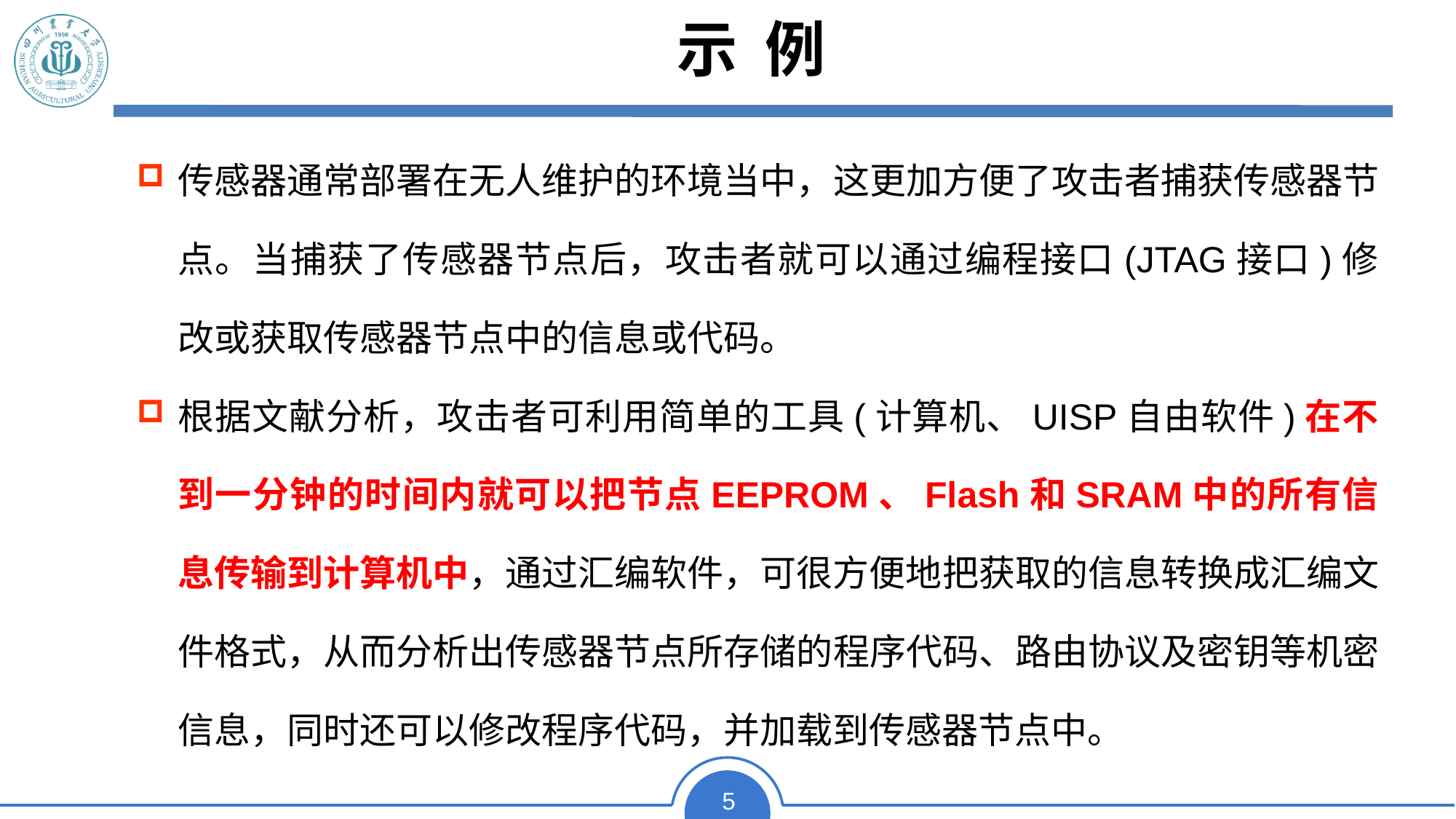

# 示  例
传感器通常部署在无人维护的环境当中，这更加方便了攻击者捕获传感器节点。当捕获了传感器节点后，攻击者就可以通过编程接口(JTAG接口)修改或获取传感器节点中的信息或代码。
根据文献分析，攻击者可利用简单的工具(计算机、UISP自由软件)在不到一分钟的时间内就可以把节点EEPROM、Flash和SRAM中的所有信息传输到计算机中，通过汇编软件，可很方便地把获取的信息转换成汇编文件格式，从而分析出传感器节点所存储的程序代码、路由协议及密钥等机密信息，同时还可以修改程序代码，并加载到传感器节点中。